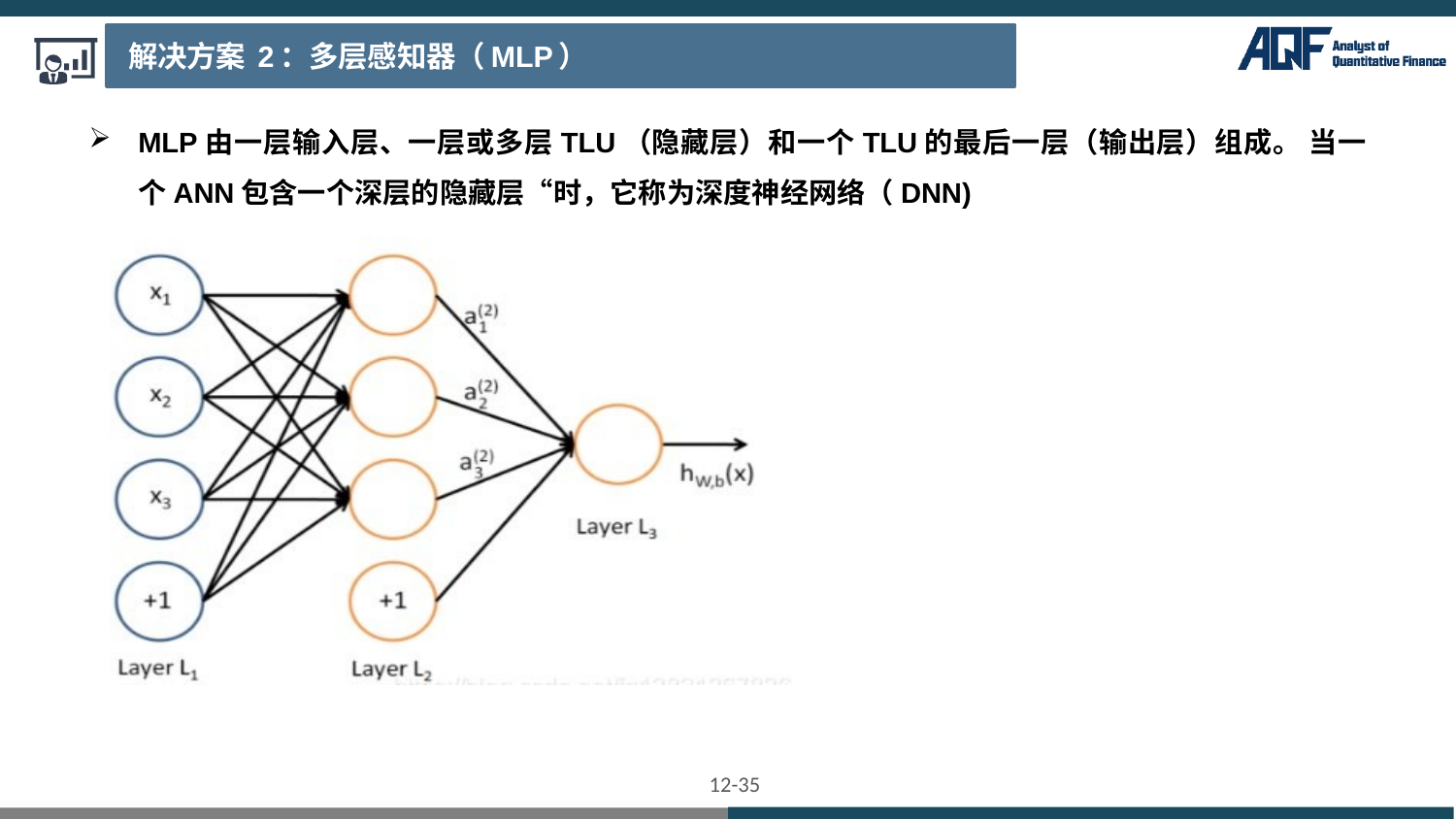

解决方案 2：多层感知器（MLP）
MLP由一层输入层、一层或多层TLU（隐藏层）和一个TLU的最后一层（输出层）组成。 当一个ANN包含一个深层的隐藏层“时，它称为深度神经网络（DNN)